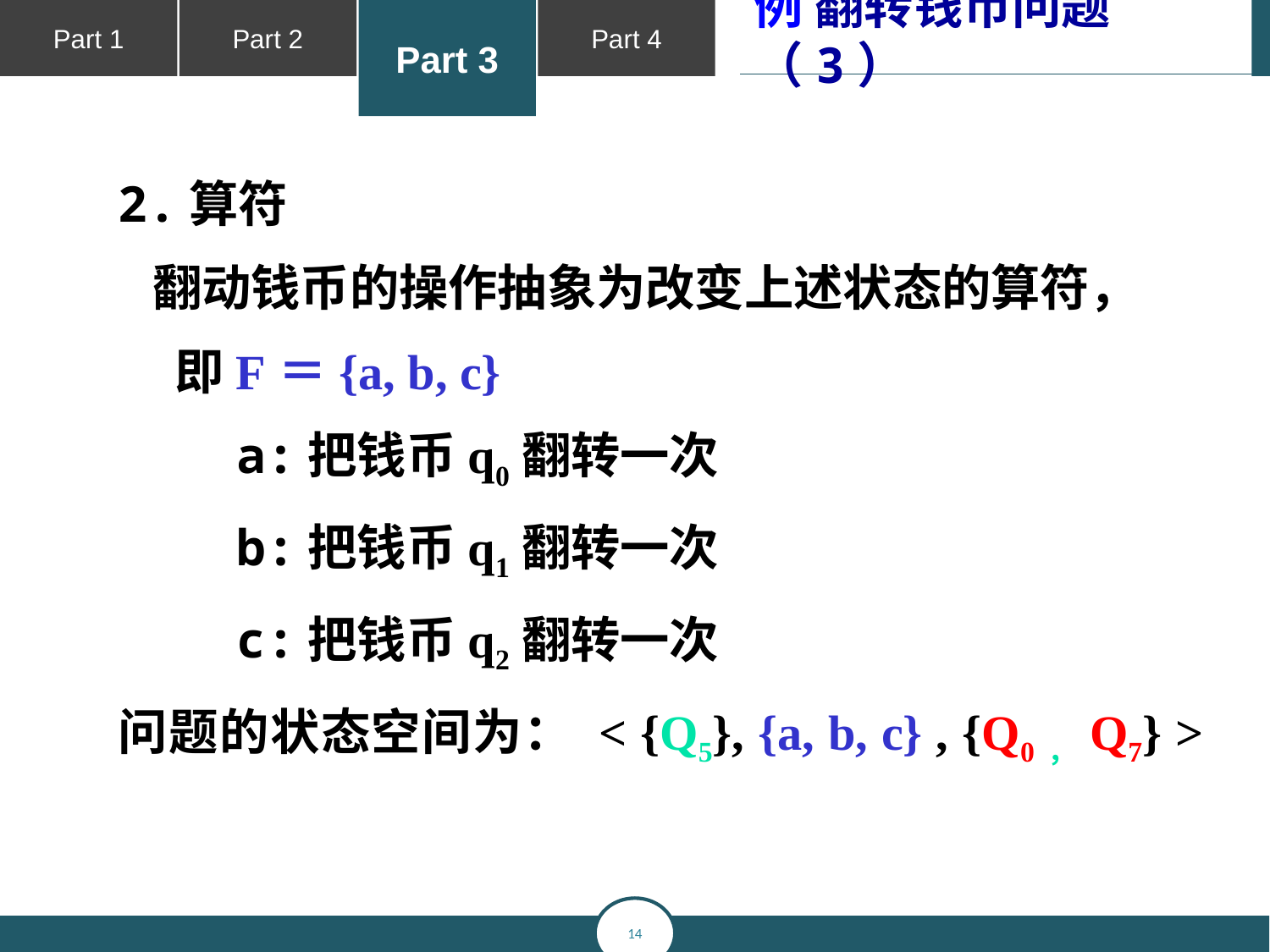

例 翻转钱币问题（3）
2.算符
  翻动钱币的操作抽象为改变上述状态的算符，
    即F＝{a, b, c}
    a:把钱币q0翻转一次
    b:把钱币q1翻转一次
    c:把钱币q2翻转一次
问题的状态空间为： < {Q5}, {a, b, c} , {Q0，Q7} >